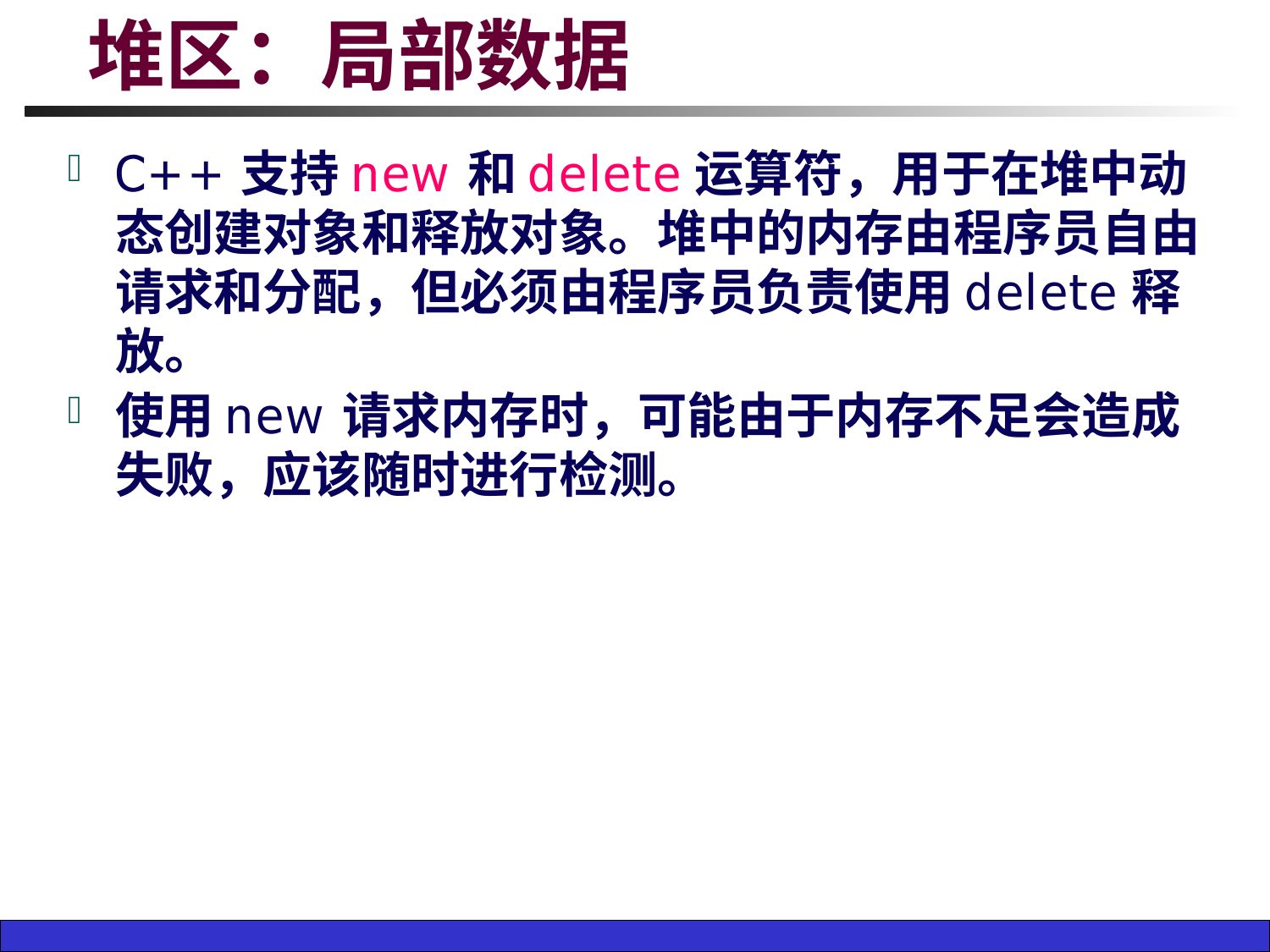

# 堆区：局部数据
C++支持new和delete运算符，用于在堆中动态创建对象和释放对象。堆中的内存由程序员自由请求和分配，但必须由程序员负责使用delete释放。
使用new请求内存时，可能由于内存不足会造成失败，应该随时进行检测。